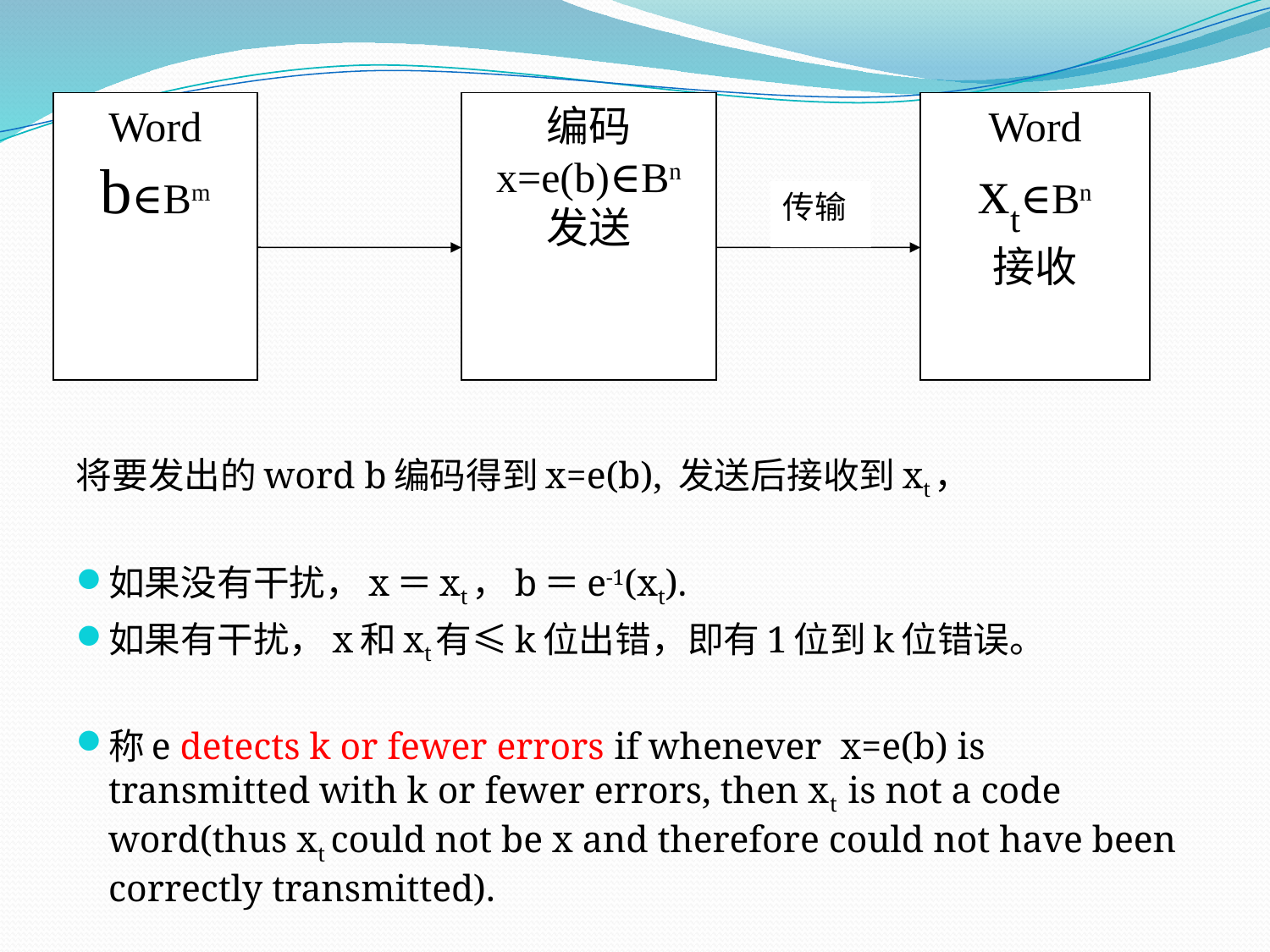

Word
b∈Bm

编码
x=e(b)∈Bn
发送
Word
xt∈Bn
接收
传输

将要发出的word b编码得到x=e(b), 发送后接收到xt，

如果没有干扰，x＝xt，b＝e-1(xt).
如果有干扰，x和xt有≤k位出错，即有1位到k位错误。

称e detects k or fewer errors if whenever  x=e(b) is transmitted with k or fewer errors, then xt  is not a code word(thus xt could not be x and therefore could not have been correctly transmitted).